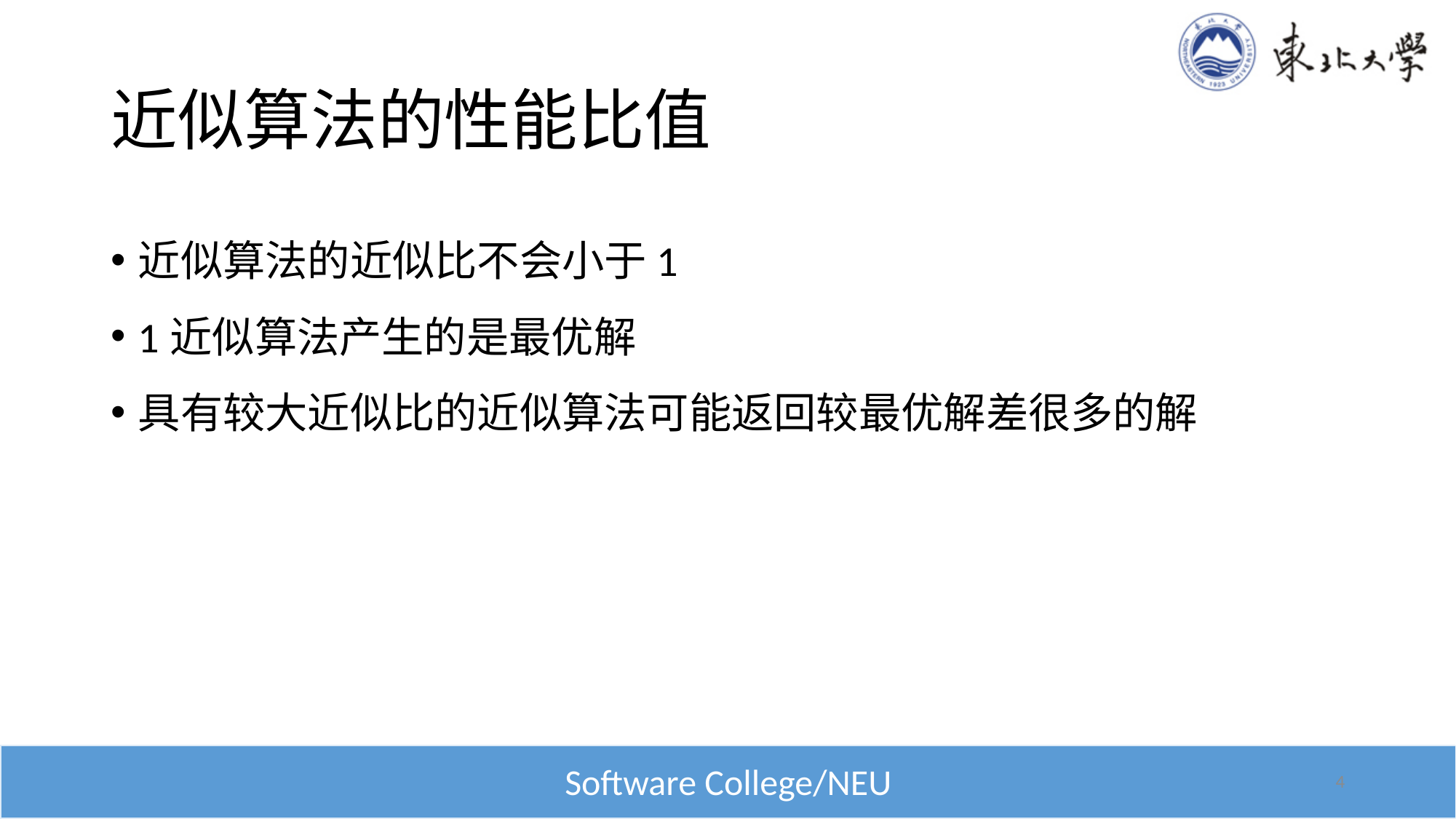

# 近似算法的性能比值
近似算法的近似比不会小于1
1近似算法产生的是最优解
具有较大近似比的近似算法可能返回较最优解差很多的解